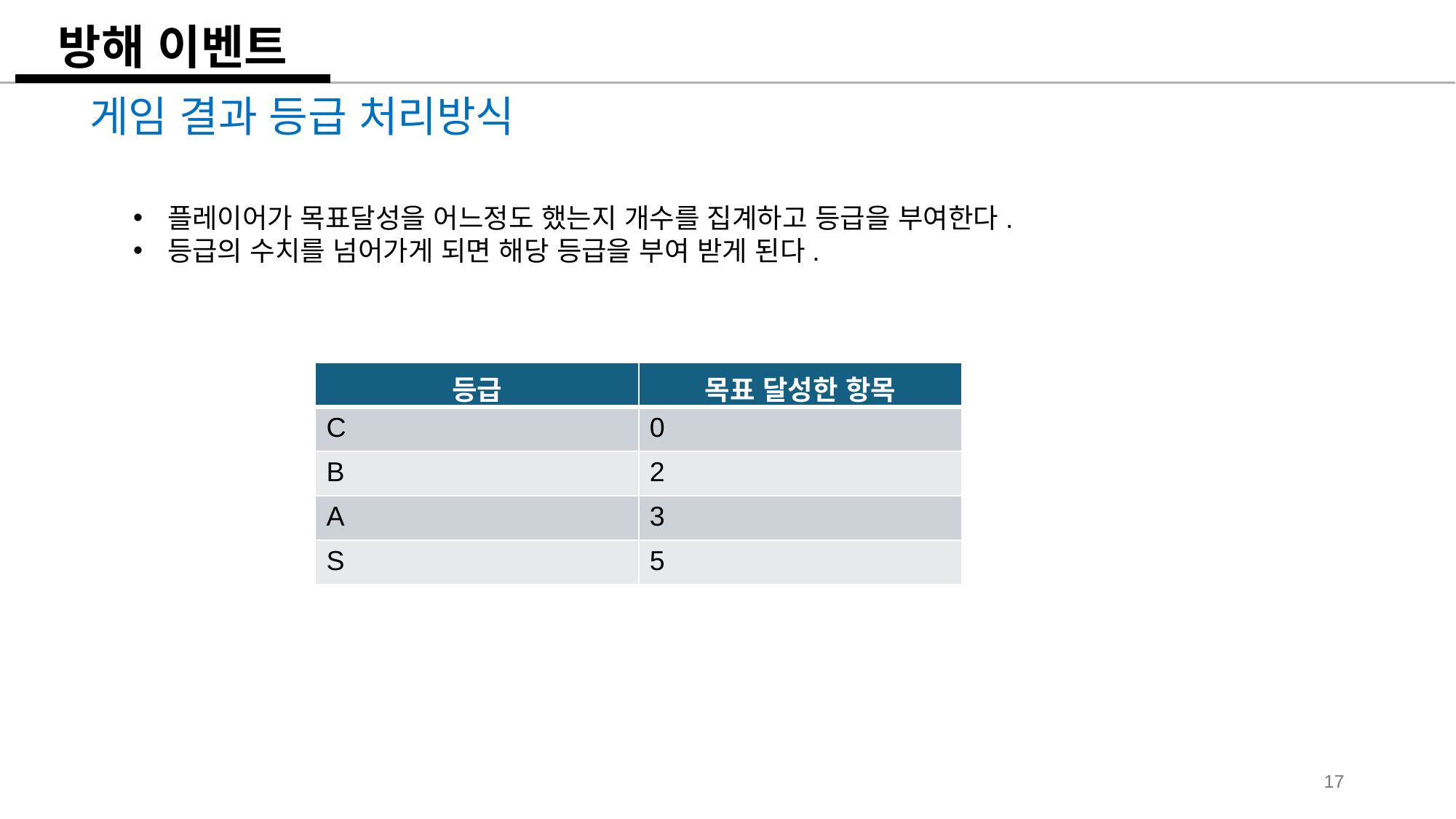

방해 이벤트
게임 결과 등급 처리방식
플레이어가 목표달성을 어느정도 했는지 개수를 집계하고 등급을 부여한다.
등급의 수치를 넘어가게 되면 해당 등급을 부여 받게 된다.
| 등급 | 목표 달성한 항목 |
| --- | --- |
| C | 0 |
| B | 2 |
| A | 3 |
| S | 5 |
17